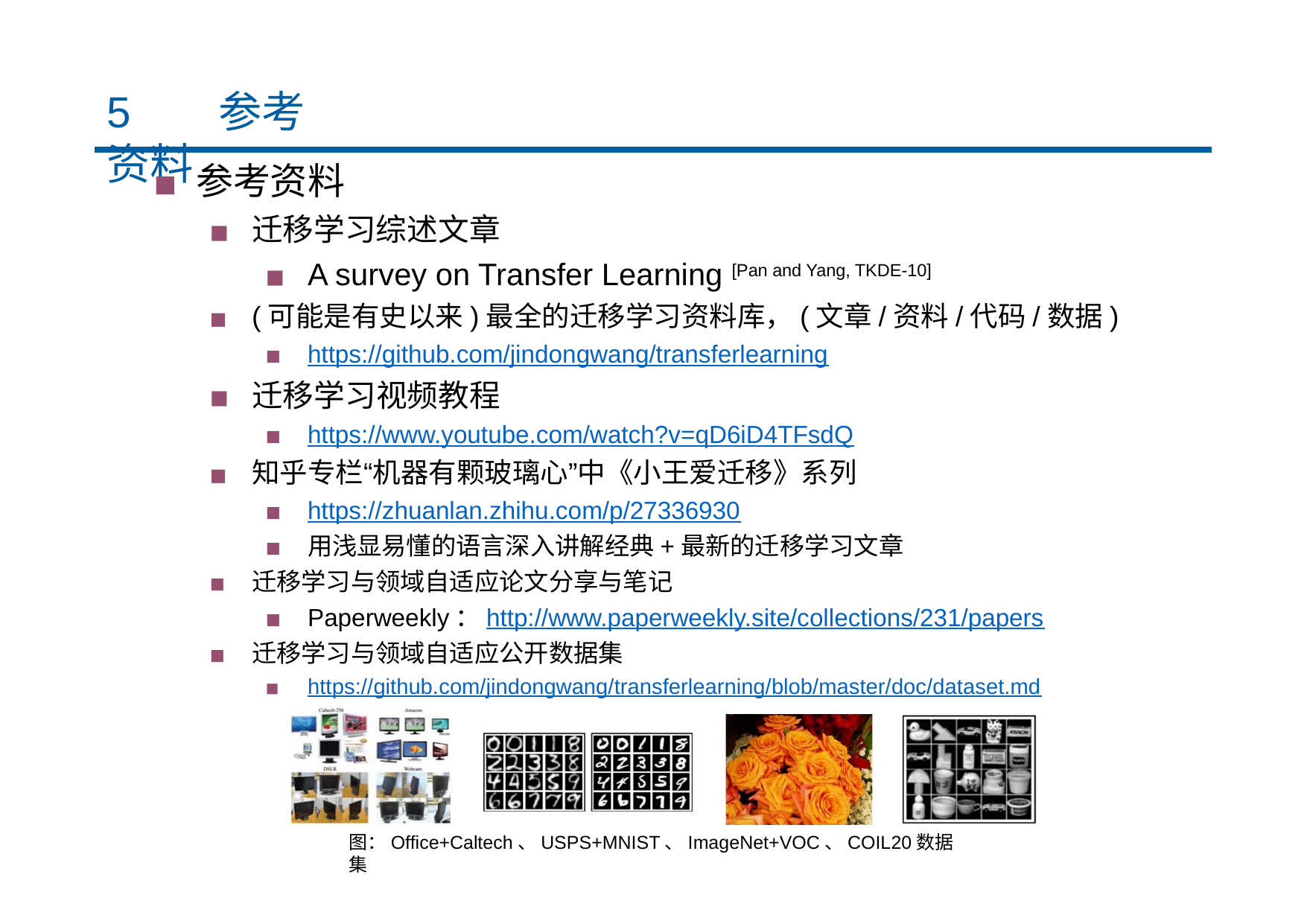

# 5	参考资料
参考资料
迁移学习综述文章
A survey on Transfer Learning [Pan and Yang, TKDE-10]
(可能是有史以来)最全的迁移学习资料库，(文章/资料/代码/数据)
https://github.com/jindongwang/transferlearning
迁移学习视频教程
https://www.youtube.com/watch?v=qD6iD4TFsdQ
知乎专栏“机器有颗玻璃心”中《小王爱迁移》系列
https://zhuanlan.zhihu.com/p/27336930
用浅显易懂的语言深入讲解经典+最新的迁移学习文章
迁移学习与领域自适应论文分享与笔记
Paperweekly：http://www.paperweekly.site/collections/231/papers
迁移学习与领域自适应公开数据集
https://github.com/jindongwang/transferlearning/blob/master/doc/dataset.md

图：Office+Caltech、USPS+MNIST、ImageNet+VOC、COIL20数据集